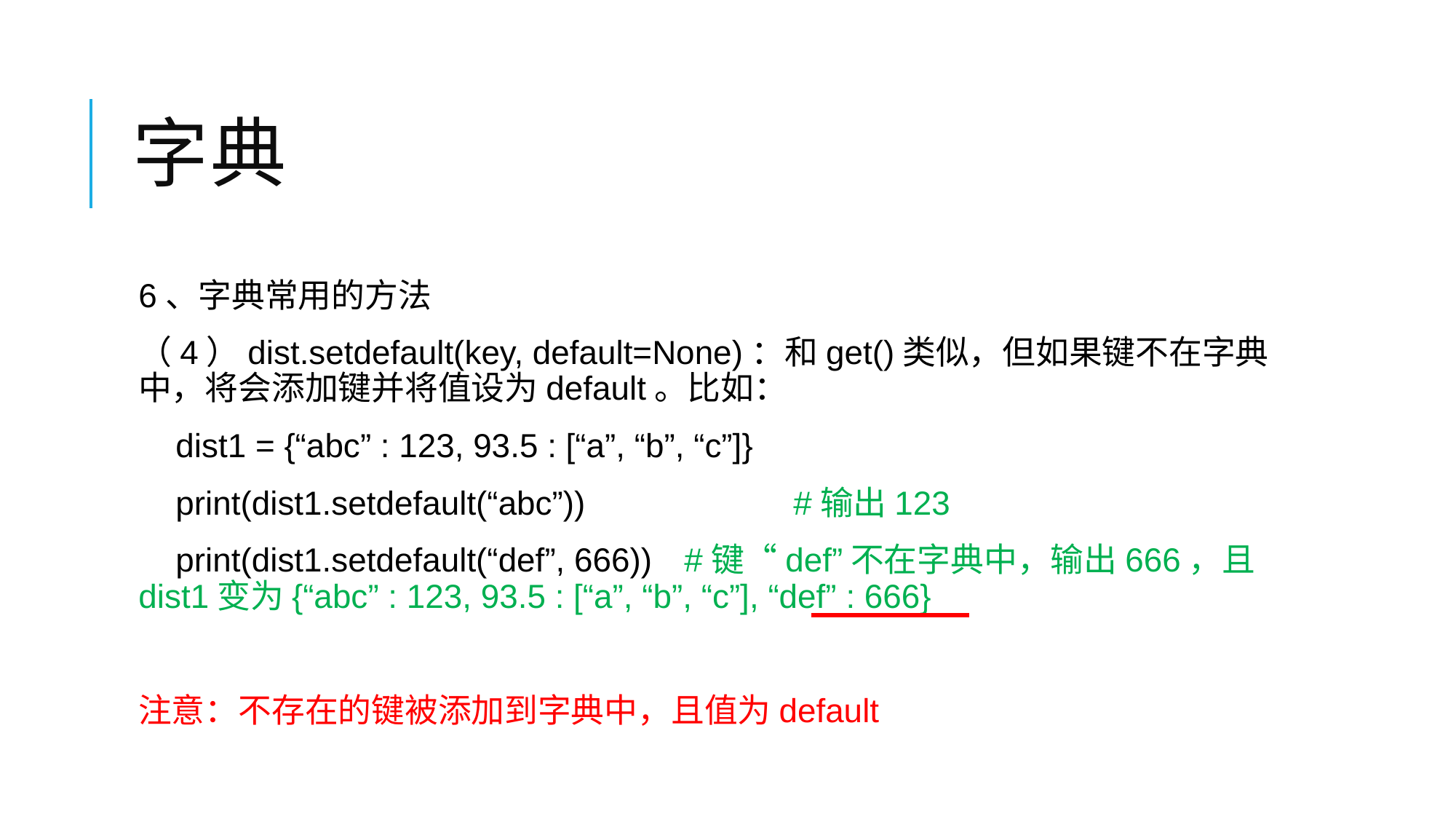

# 字典
6、字典常用的方法
（4）dist.setdefault(key, default=None)：和get()类似，但如果键不在字典中，将会添加键并将值设为default。比如：
    dist1 = {“abc” : 123, 93.5 : [“a”, “b”, “c”]}
    print(dist1.setdefault(“abc”))		#输出123
    print(dist1.setdefault(“def”, 666))	#键“def”不在字典中，输出666，且dist1变为{“abc” : 123, 93.5 : [“a”, “b”, “c”], “def” : 666}

注意：不存在的键被添加到字典中，且值为default